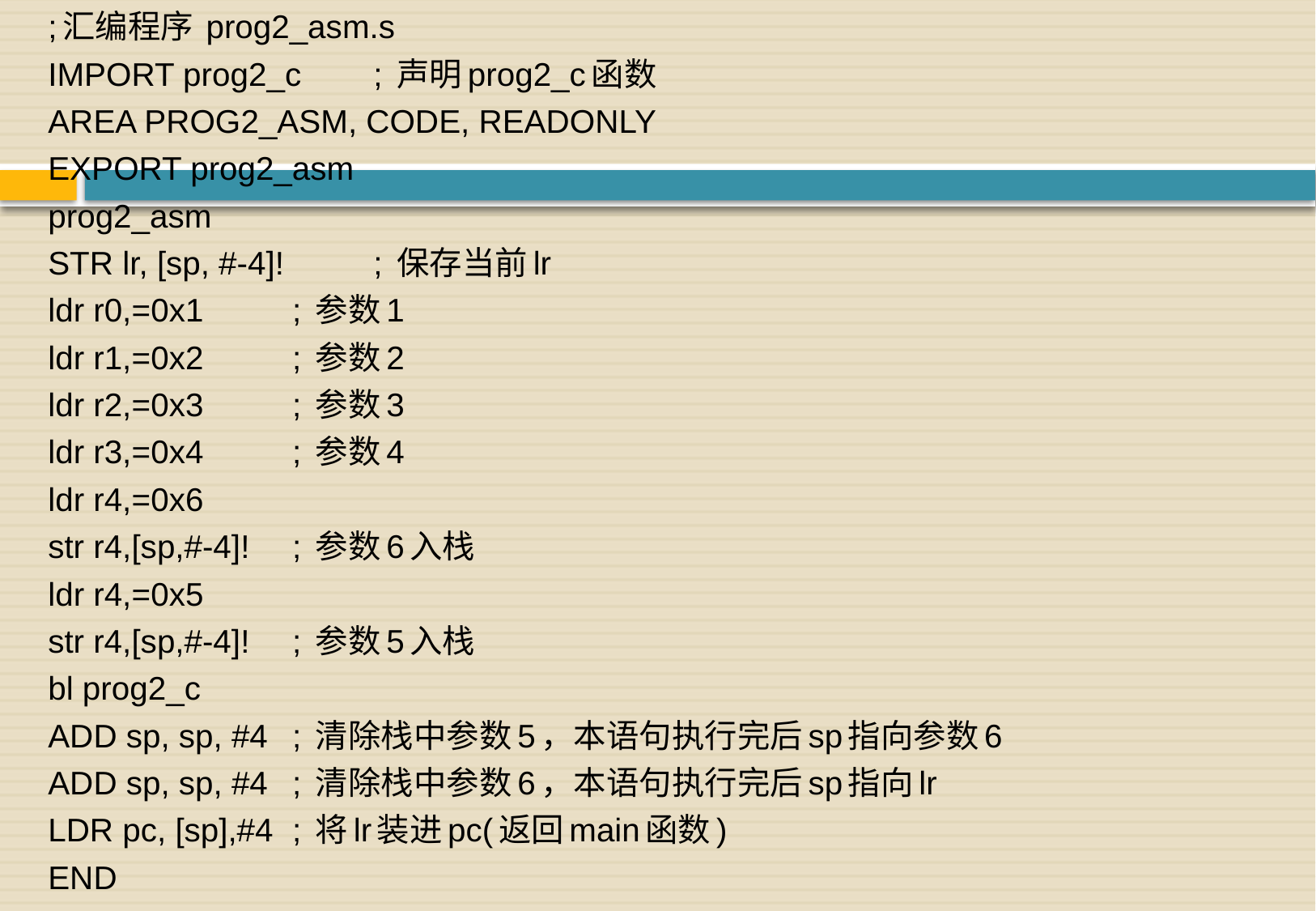

;汇编程序 prog2_asm.s
IMPORT prog2_c	; 声明prog2_c函数
AREA PROG2_ASM, CODE, READONLY
EXPORT prog2_asm
prog2_asm
STR lr, [sp, #-4]!  	; 保存当前lr
ldr r0,=0x1 	; 参数1
ldr r1,=0x2 	; 参数2
ldr r2,=0x3 	; 参数3
ldr r3,=0x4 	; 参数4
ldr r4,=0x6
str r4,[sp,#-4]! 	; 参数6入栈
ldr r4,=0x5
str r4,[sp,#-4]! 	; 参数5入栈
bl prog2_c
ADD sp, sp, #4 	; 清除栈中参数5，本语句执行完后sp指向参数6
ADD sp, sp, #4 	; 清除栈中参数6，本语句执行完后sp指向lr
LDR pc, [sp],#4 	; 将lr装进pc(返回main函数)
END